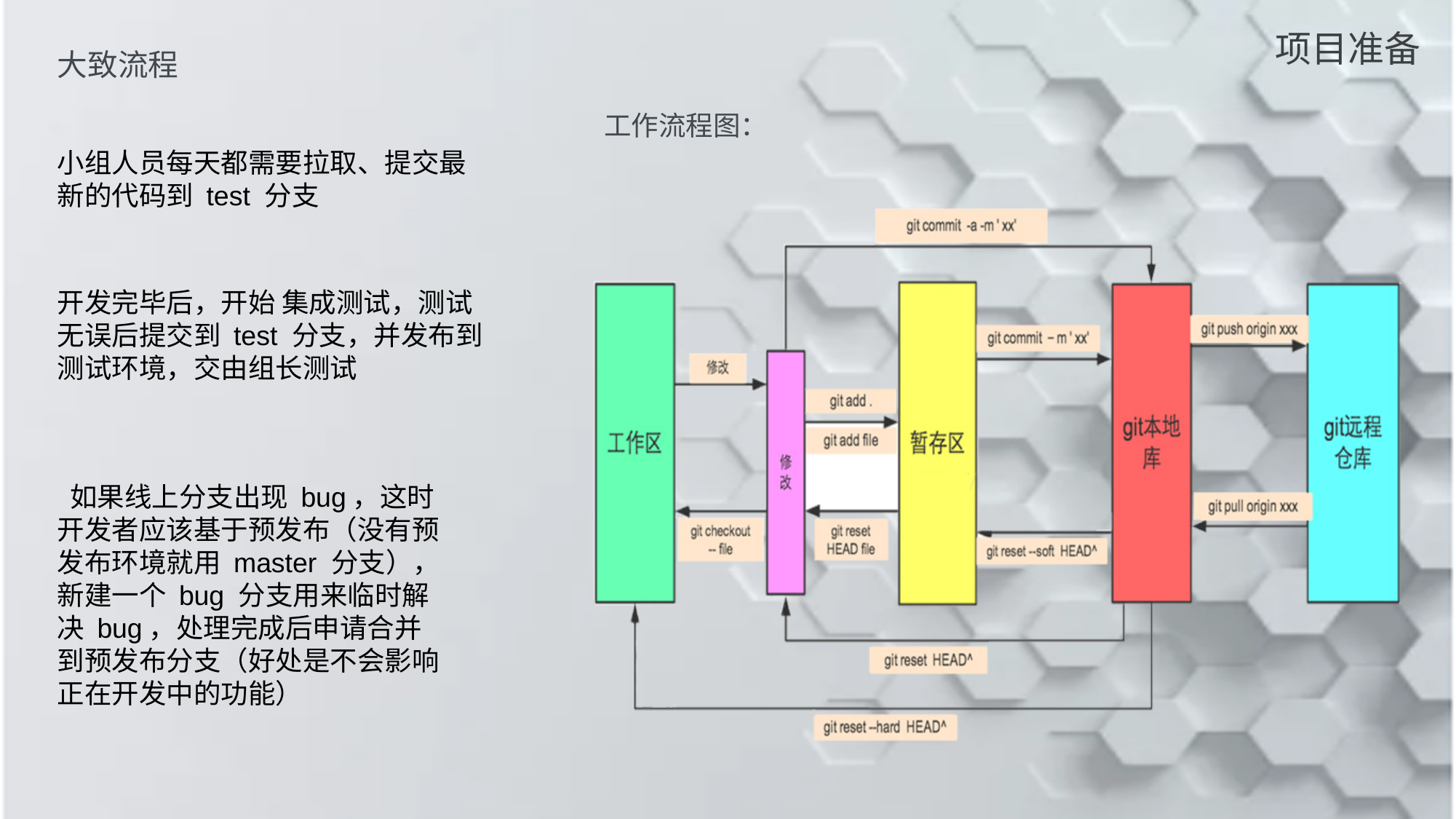

项目准备
大致流程

工作流程图：
小组人员每天都需要拉取、提交最新的代码到 test 分支
开发完毕后，开始 集成测试，测试无误后提交到 test 分支，并发布到测试环境，交由组长测试
 如果线上分支出现 bug，这时开发者应该基于预发布（没有预发布环境就用 master 分支），新建一个 bug 分支用来临时解决 bug，处理完成后申请合并到预发布分支（好处是不会影响正在开发中的功能）